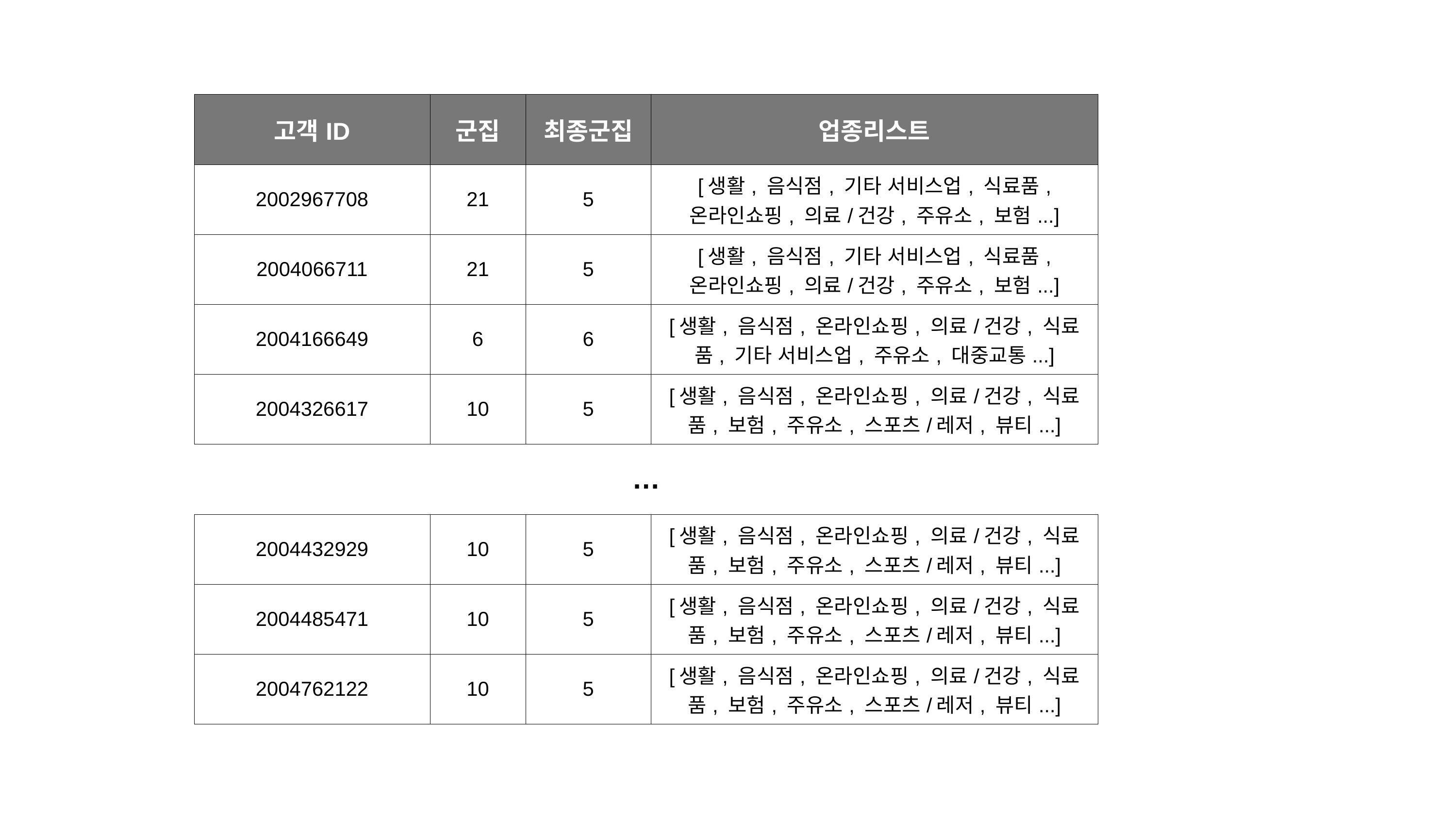

| 고객ID | 군집 | 최종군집 | 업종리스트 |
| --- | --- | --- | --- |
| 2002967708 | 21 | 5 | [생활, 음식점, 기타 서비스업, 식료품, 온라인쇼핑, 의료/건강, 주유소, 보험...] |
| 2004066711 | 21 | 5 | [생활, 음식점, 기타 서비스업, 식료품, 온라인쇼핑, 의료/건강, 주유소, 보험...] |
| 2004166649 | 6 | 6 | [생활, 음식점, 온라인쇼핑, 의료/건강, 식료품, 기타 서비스업, 주유소, 대중교통...] |
| 2004326617 | 10 | 5 | [생활, 음식점, 온라인쇼핑, 의료/건강, 식료품, 보험, 주유소, 스포츠/레저, 뷰티...] |
| … |  |  |  |
| 2004432929 | 10 | 5 | [생활, 음식점, 온라인쇼핑, 의료/건강, 식료품, 보험, 주유소, 스포츠/레저, 뷰티...] |
| 2004485471 | 10 | 5 | [생활, 음식점, 온라인쇼핑, 의료/건강, 식료품, 보험, 주유소, 스포츠/레저, 뷰티...] |
| 2004762122 | 10 | 5 | [생활, 음식점, 온라인쇼핑, 의료/건강, 식료품, 보험, 주유소, 스포츠/레저, 뷰티...] |